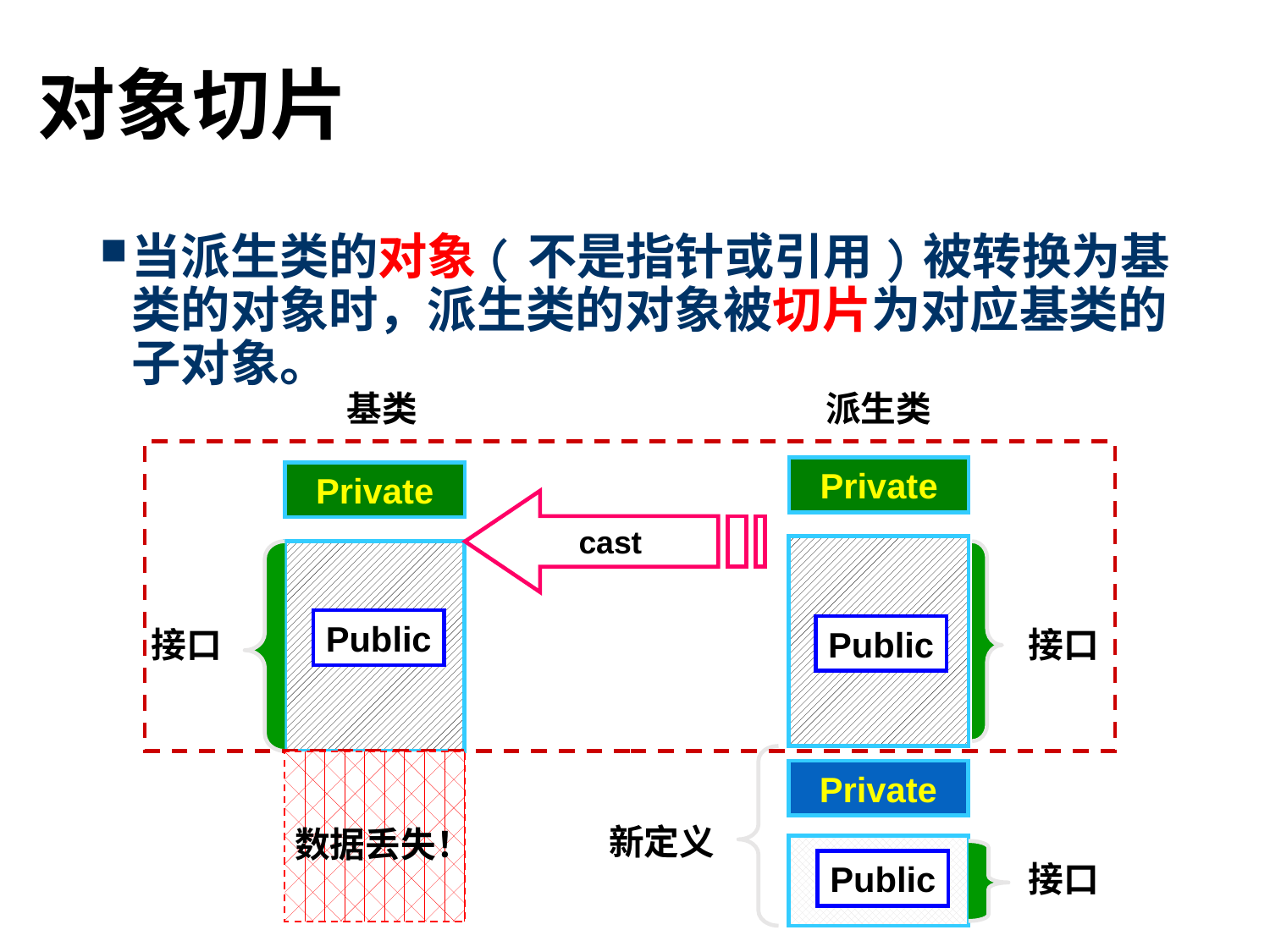

# 对象切片
当派生类的对象(不是指针或引用)被转换为基类的对象时，派生类的对象被切片为对应基类的子对象。

基类
派生类
Private

Private
cast

Public
接口
Public
接口
Private

新定义
数据丢失！

Public
接口